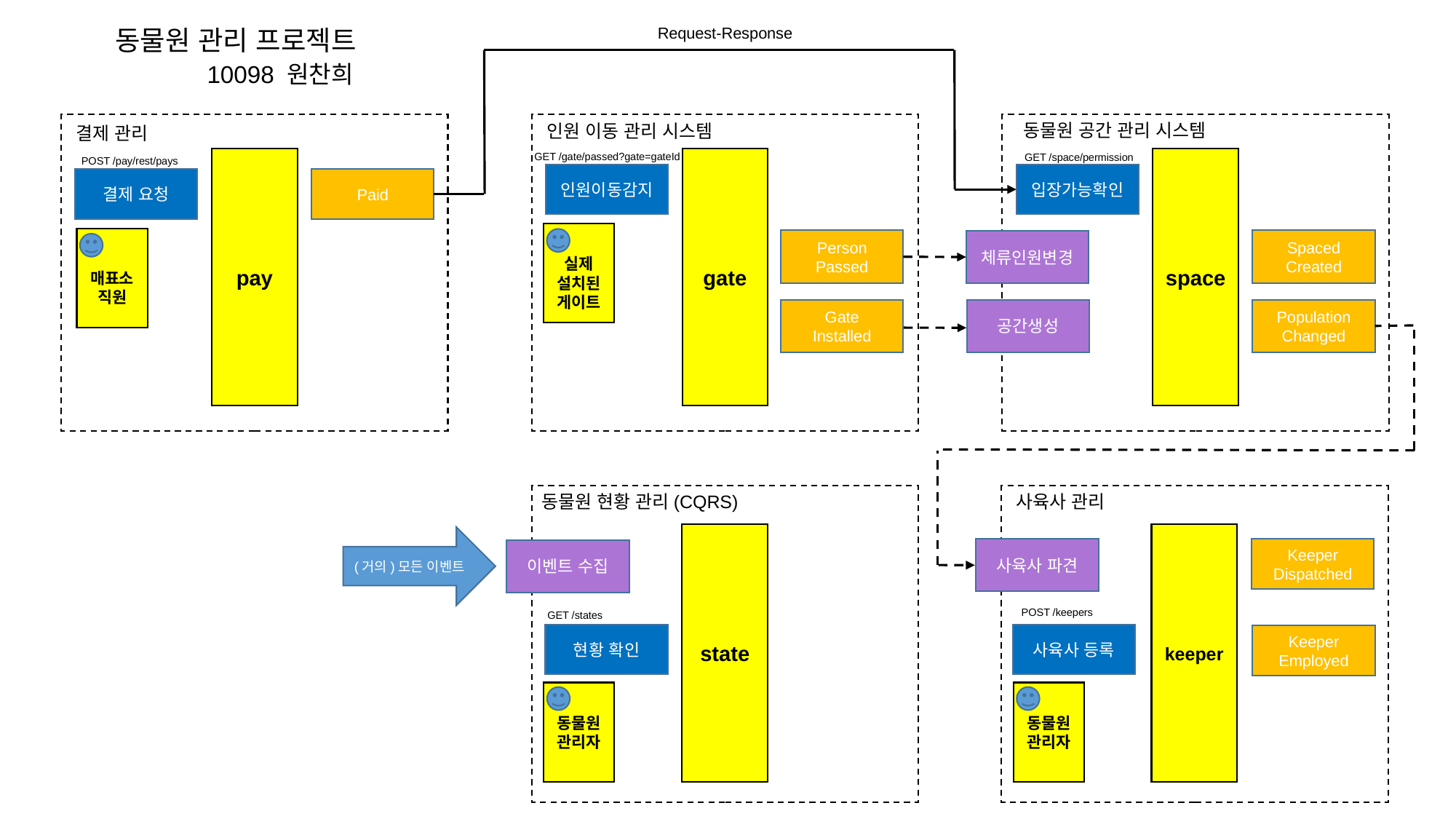

Request-Response
동물원 관리 프로젝트
            10098 원찬희
동물원 공간 관리 시스템

인원 이동 관리 시스템
결제 관리
GET /gate/passed?gate=gateId
GET /space/permission
pay
gate
space
POST /pay/rest/pays
인원이동감지
입장가능확인
결제 요청
Paid

실제 설치된 게이트

매표소 직원

Person
Passed
Spaced
Created
체류인원변경

Population
Changed
Gate
Installed
공간생성
사육사 관리
동물원 현황 관리(CQRS)

keeper
state
(거의)모든 이벤트
사육사 파견
Keeper
Dispatched
이벤트 수집
POST /keepers
GET /states
사육사 등록
현황 확인
Keeper
Employed
동물원관리자
동물원관리자